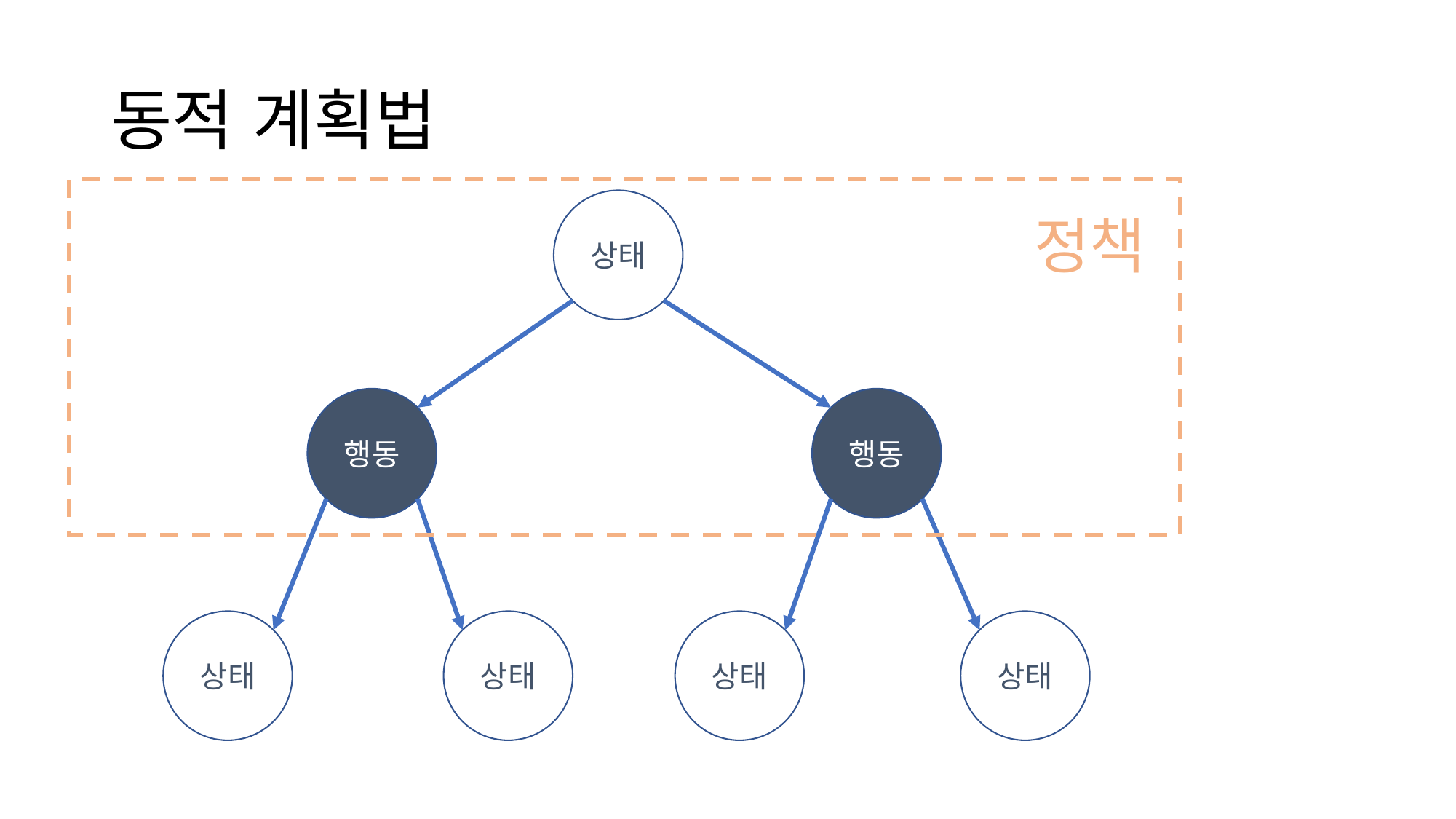

# 동적 계획법

상태
정책
행동
행동
상태
상태
상태
상태